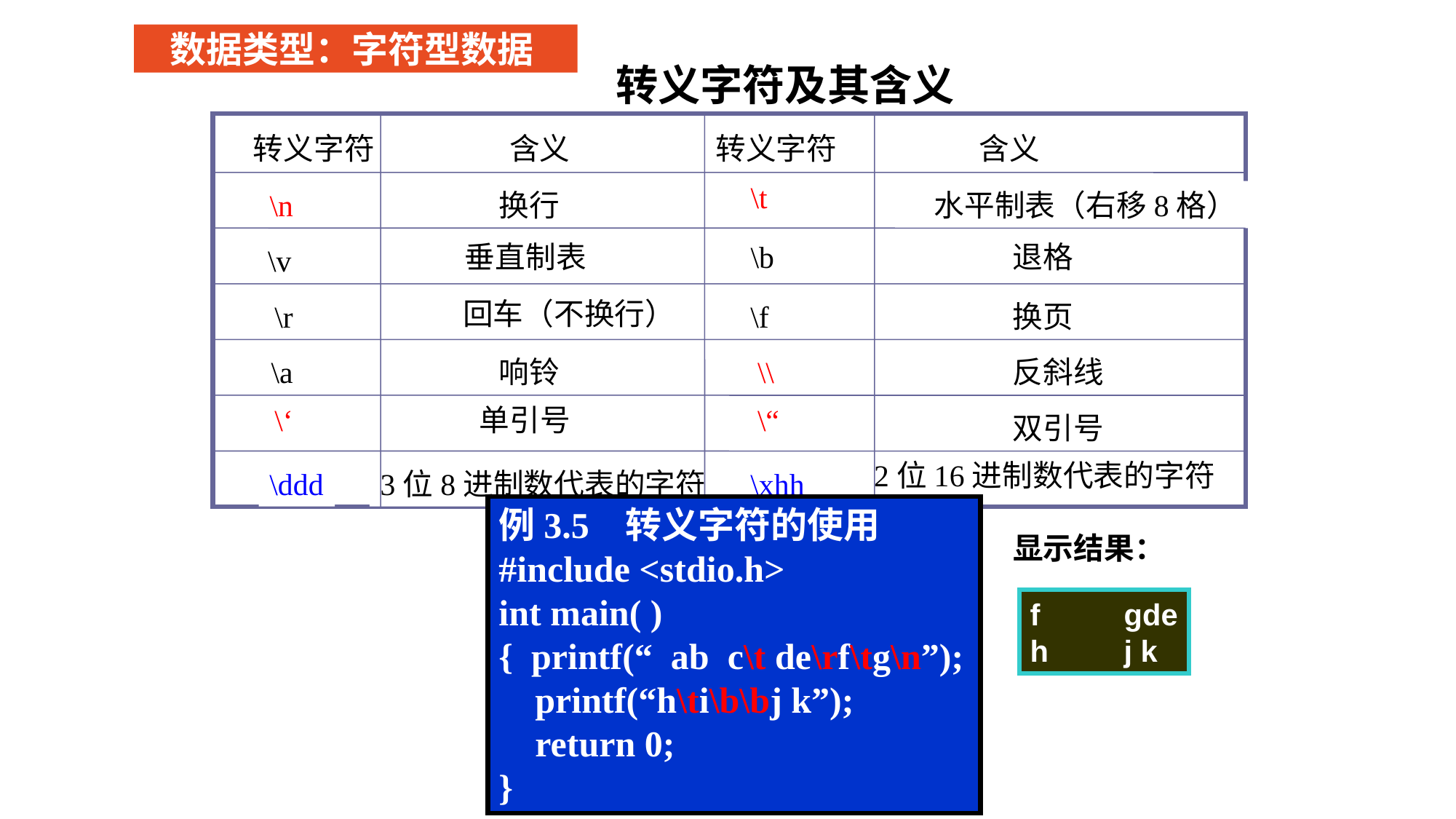

数据类型：字符型数据
转义字符及其含义

转义字符
含义
转义字符
含义
\t
\n
换行
水平制表（右移8格）
垂直制表
\b
退格
\v
回车（不换行）
\r
\f
换页
\a
响铃
\\
反斜线
\‘
单引号
\“
双引号
2位16进制数代表的字符
\ddd
3位8进制数代表的字符
\xhh

<

例3.5   转义字符的使用
#include <stdio.h>
int main( )
{  printf(“  ab  c\t de\rf\tg\n”);
    printf(“h\ti\b\bj k”);
    return 0;
}
显示结果：
f          gde
h         j k